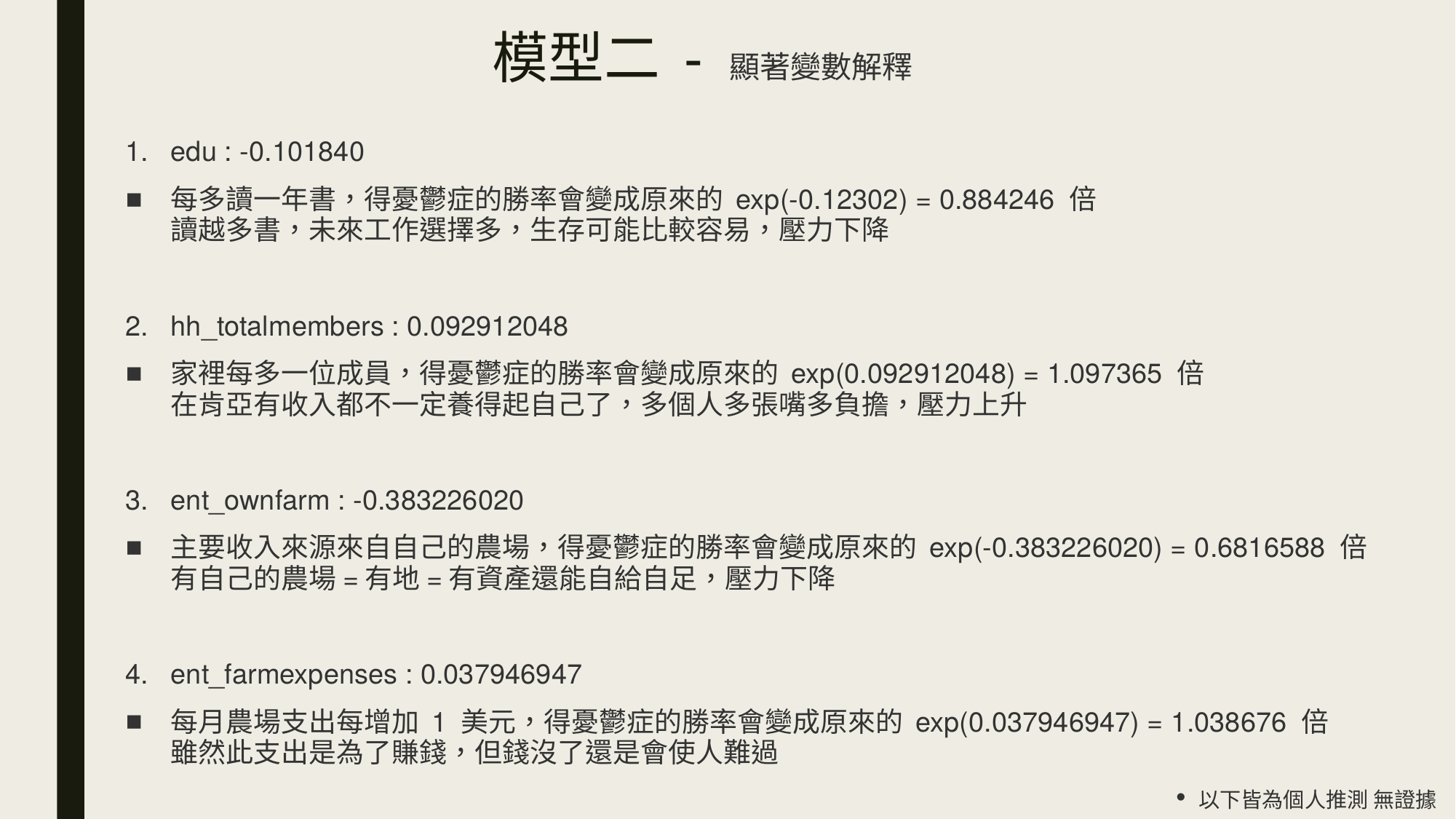

# 模型二 - 顯著變數解釋

edu : -0.101840
每多讀一年書，得憂鬱症的勝率會變成原來的 exp(-0.12302) = 0.884246 倍
讀越多書，未來工作選擇多，生存可能比較容易，壓力下降

hh_totalmembers : 0.092912048
家裡每多一位成員，得憂鬱症的勝率會變成原來的 exp(0.092912048) = 1.097365 倍
在肯亞有收入都不一定養得起自己了，多個人多張嘴多負擔，壓力上升

ent_ownfarm : -0.383226020
主要收入來源來自自己的農場，得憂鬱症的勝率會變成原來的 exp(-0.383226020) = 0.6816588 倍
有自己的農場=有地=有資產還能自給自足，壓力下降

ent_farmexpenses : 0.037946947
每月農場支出每增加 1 美元，得憂鬱症的勝率會變成原來的 exp(0.037946947) = 1.038676 倍
雖然此支出是為了賺錢，但錢沒了還是會使人難過

 以下皆為個人推測 無證據